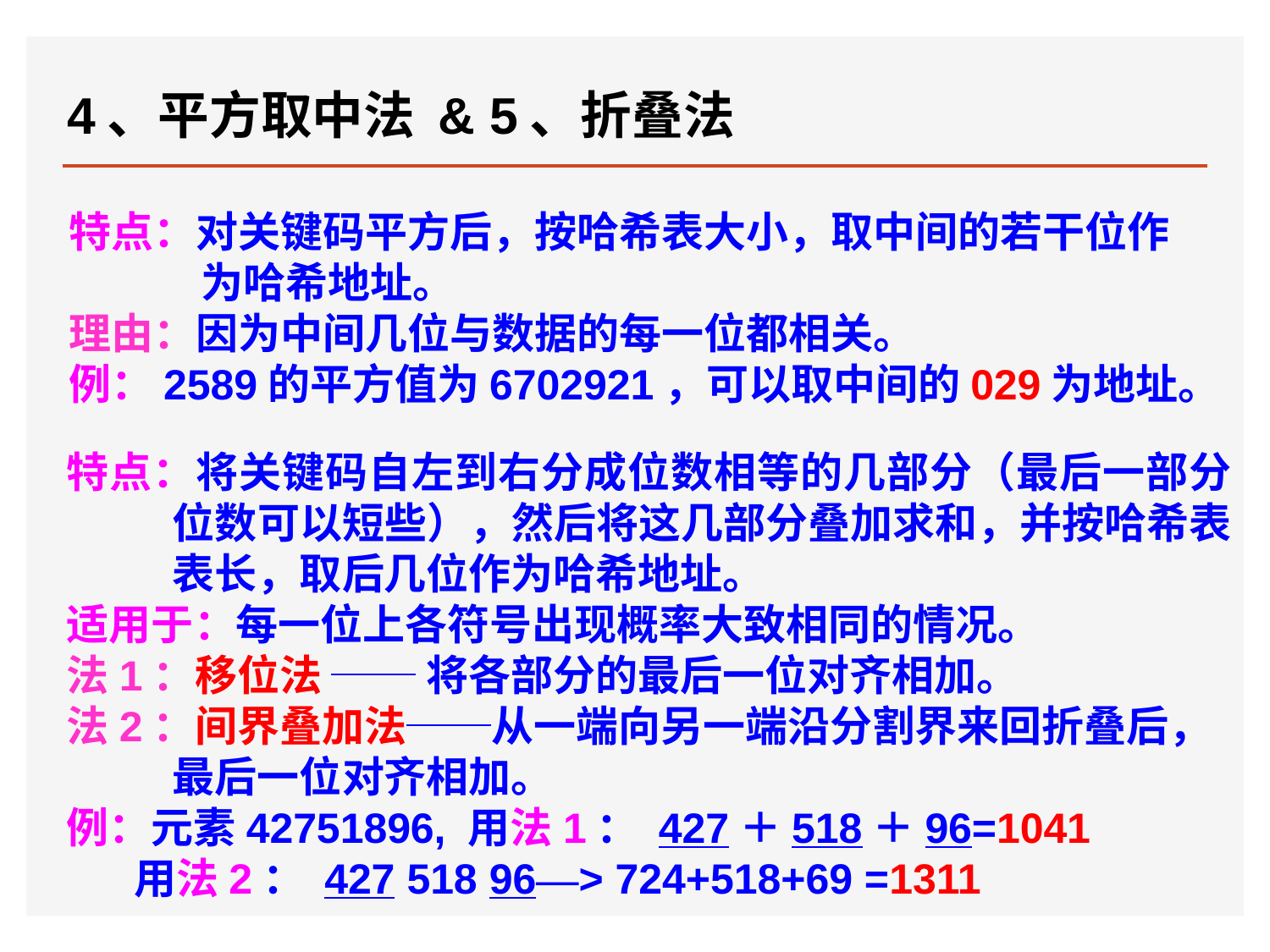

# 4、平方取中法 & 5、折叠法
特点：对关键码平方后，按哈希表大小，取中间的若干位作为哈希地址。
理由：因为中间几位与数据的每一位都相关。
例：2589的平方值为6702921，可以取中间的029为地址。
特点：将关键码自左到右分成位数相等的几部分（最后一部分位数可以短些），然后将这几部分叠加求和，并按哈希表表长，取后几位作为哈希地址。
适用于：每一位上各符号出现概率大致相同的情况。
法1：移位法 ── 将各部分的最后一位对齐相加。
法2：间界叠加法──从一端向另一端沿分割界来回折叠后，最后一位对齐相加。
例：元素42751896, 用法1： 427＋518＋96=1041
      用法2： 427 518 96—> 724+518+69 =1311